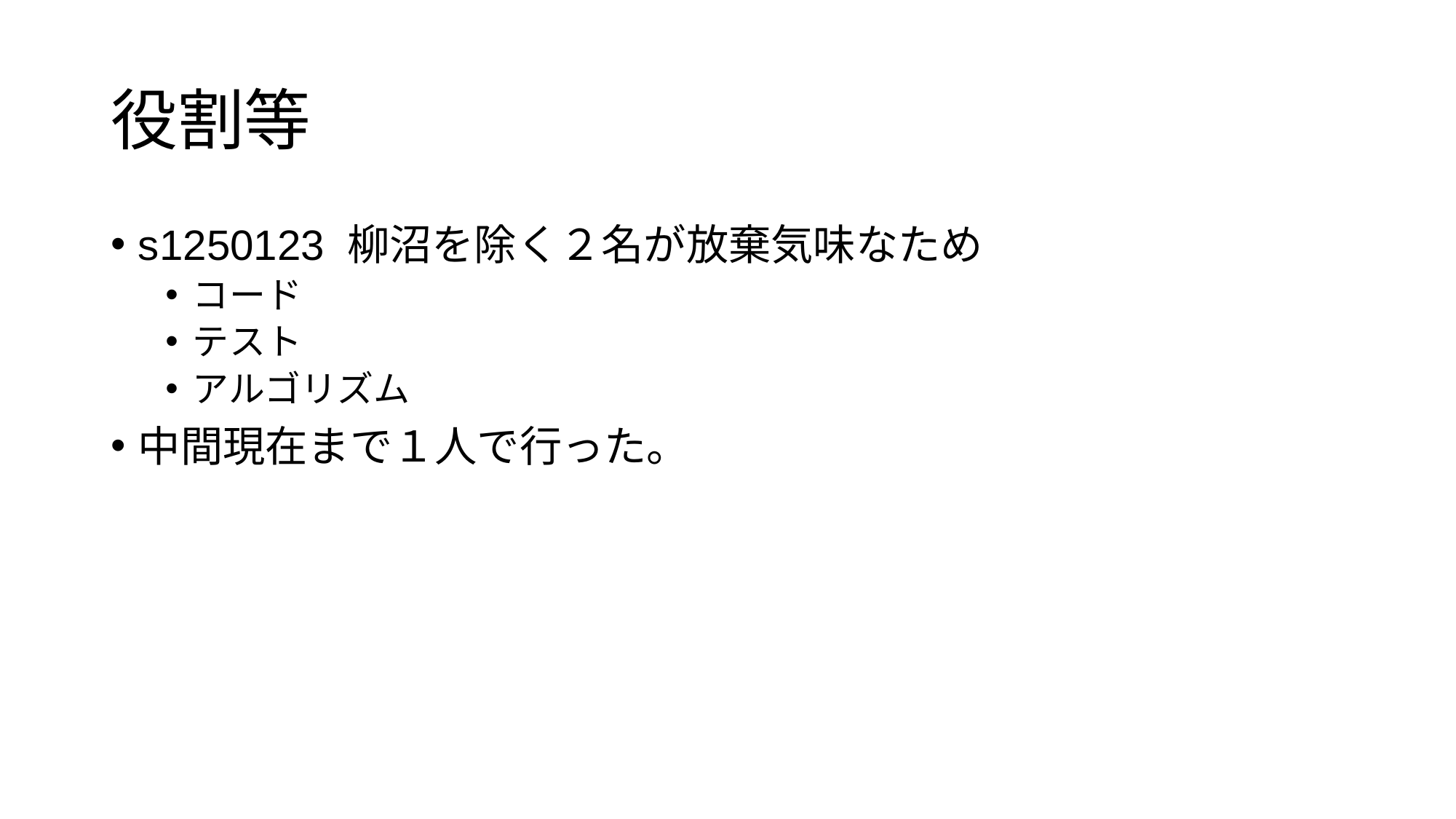

# 役割等
s1250123 柳沼を除く２名が放棄気味なため
コード
テスト
アルゴリズム
中間現在まで１人で行った。